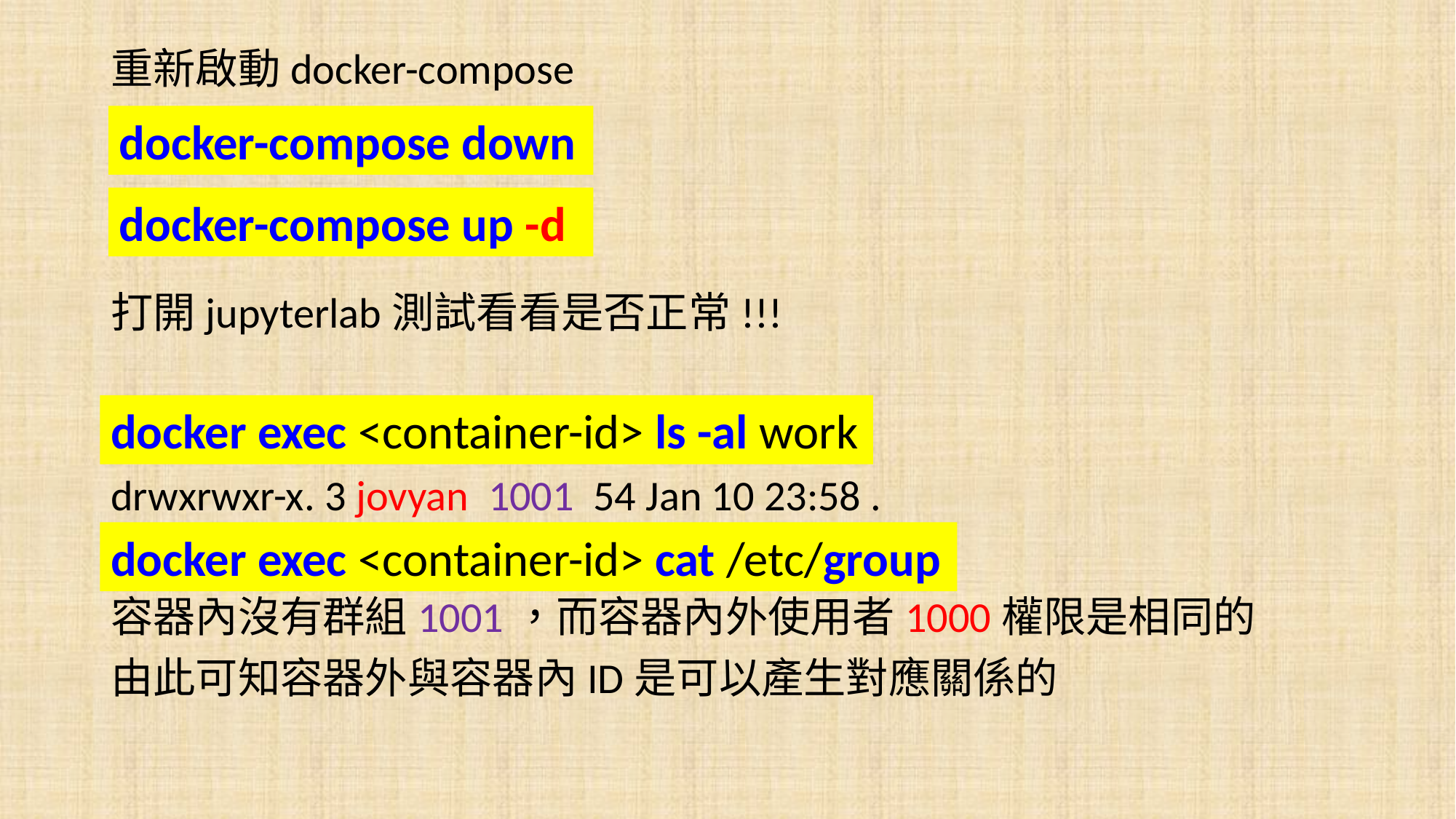

重新啟動docker-compose

打開jupyterlab測試看看是否正常!!!

drwxrwxr-x. 3 jovyan  1001  54 Jan 10 23:58 .

容器內沒有群組1001，而容器內外使用者1000權限是相同的
由此可知容器外與容器內ID是可以產生對應關係的

docker-compose down
docker-compose up -d
docker exec <container-id> ls -al work
docker exec <container-id> cat /etc/group